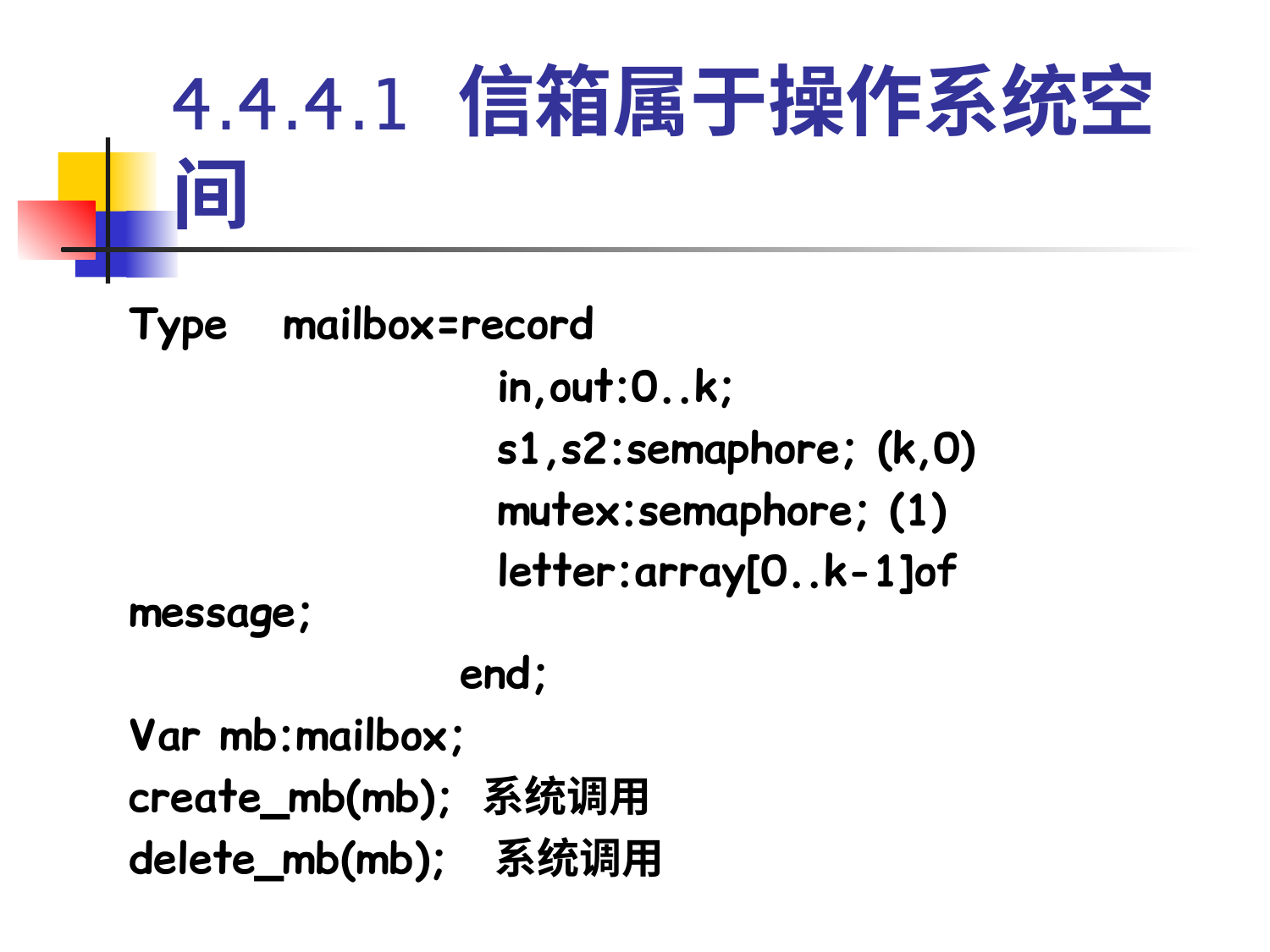

# 4.4.4.1 信箱属于操作系统空间
Type   mailbox=record
                    in,out:0..k;
                    s1,s2:semaphore; (k,0)
                    mutex:semaphore; (1)
                    letter:array[0..k-1]of message;
                  end;
Var mb:mailbox;
create_mb(mb); 系统调用
delete_mb(mb);  系统调用